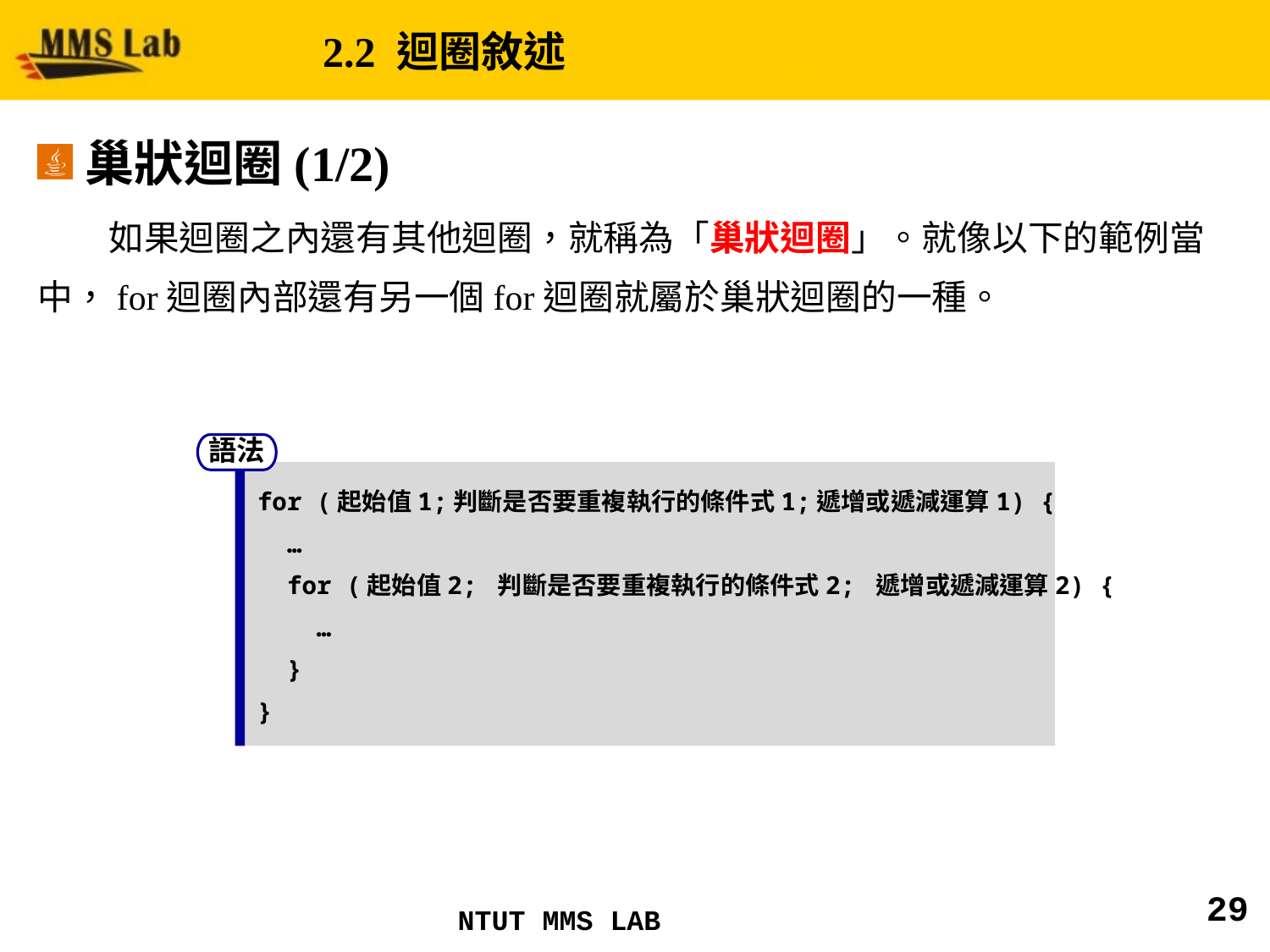

# 2.2 迴圈敘述
巢狀迴圈(1/2)
        如果迴圈之內還有其他迴圈，就稱為「巢狀迴圈」。就像以下的範例當中，for迴圈內部還有另一個for迴圈就屬於巢狀迴圈的一種。
語法

for (起始值1;判斷是否要重複執行的條件式1;遞增或遞減運算1) {
  …
  for (起始值2; 判斷是否要重複執行的條件式2; 遞增或遞減運算2) {
    …
  }
}

29
NTUT MMS LAB